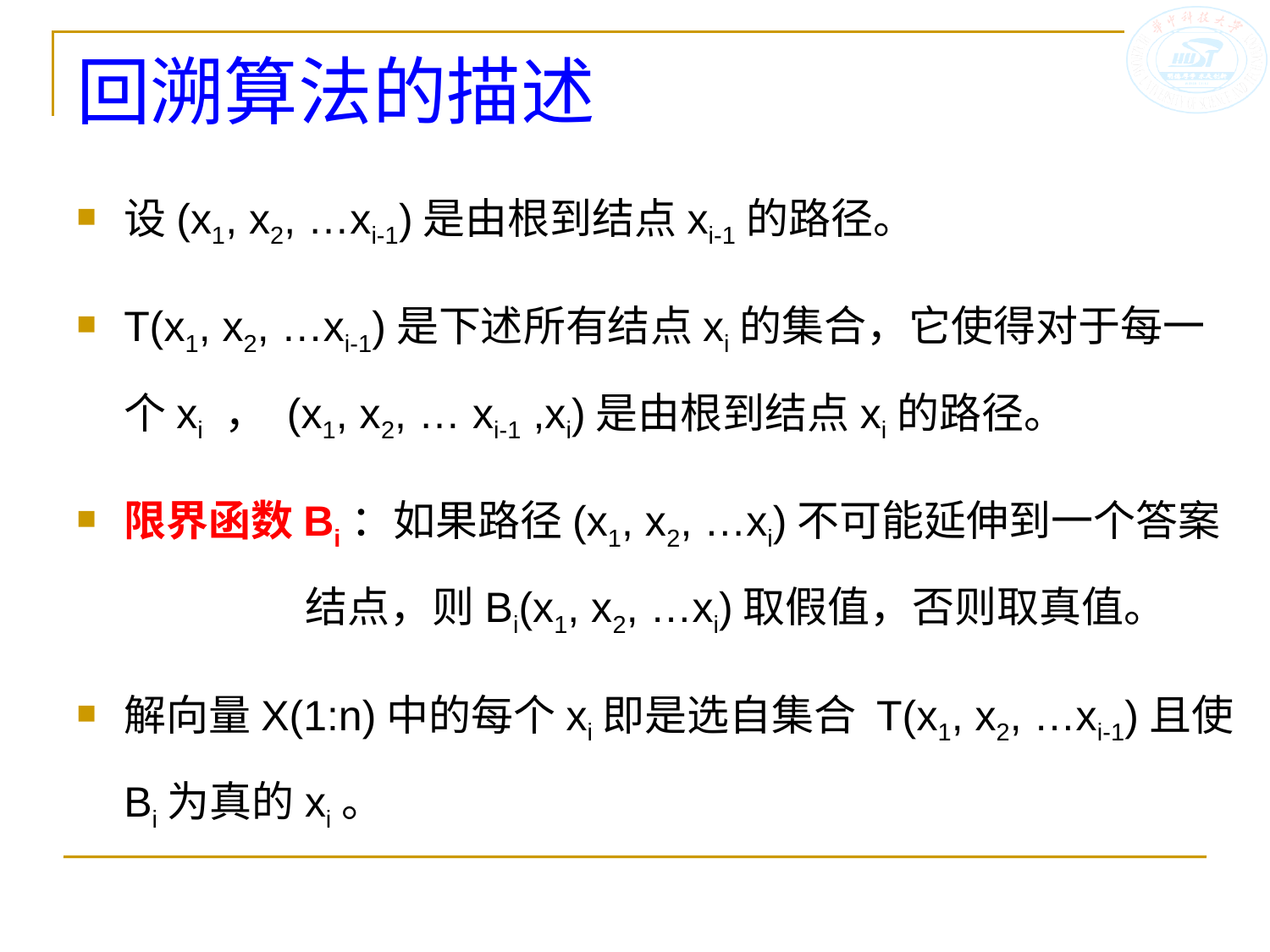

# 回溯算法的描述
设(x1, x2, …xi-1)是由根到结点xi-1的路径。
T(x1, x2, …xi-1)是下述所有结点xi的集合，它使得对于每一个xi ， (x1, x2, … xi-1 ,xi)是由根到结点xi的路径。
限界函数Bi：如果路径(x1, x2, …xi)不可能延伸到一个答案
                       结点，则Bi(x1, x2, …xi)取假值，否则取真值。
解向量X(1:n)中的每个xi即是选自集合 T(x1, x2, …xi-1)且使Bi为真的xi。